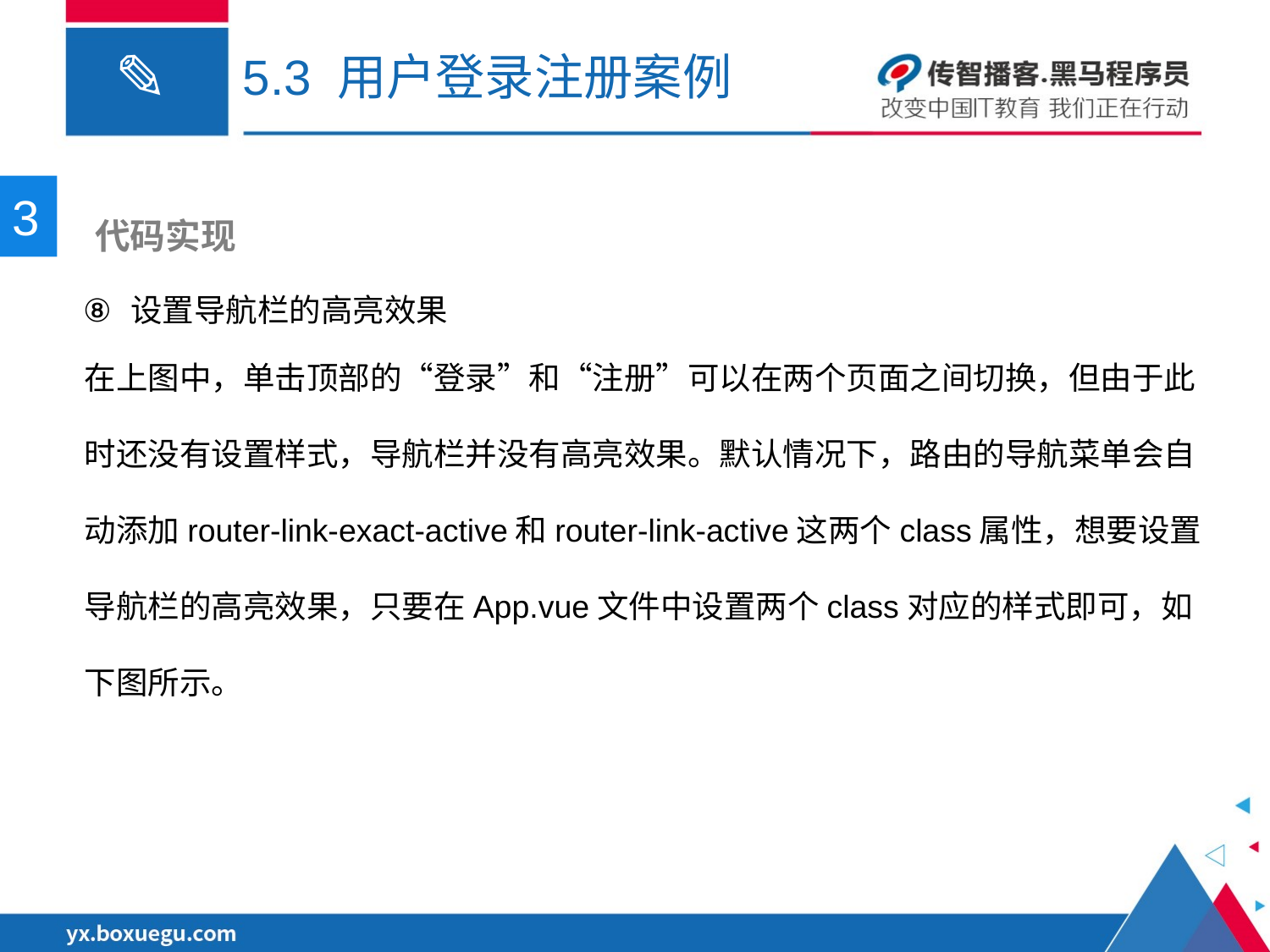

# 5.3 用户登录注册案例

3
  代码实现
设置导航栏的高亮效果
在上图中，单击顶部的“登录”和“注册”可以在两个页面之间切换，但由于此时还没有设置样式，导航栏并没有高亮效果。默认情况下，路由的导航菜单会自动添加router-link-exact-active和router-link-active这两个class属性，想要设置导航栏的高亮效果，只要在App.vue文件中设置两个class对应的样式即可，如下图所示。